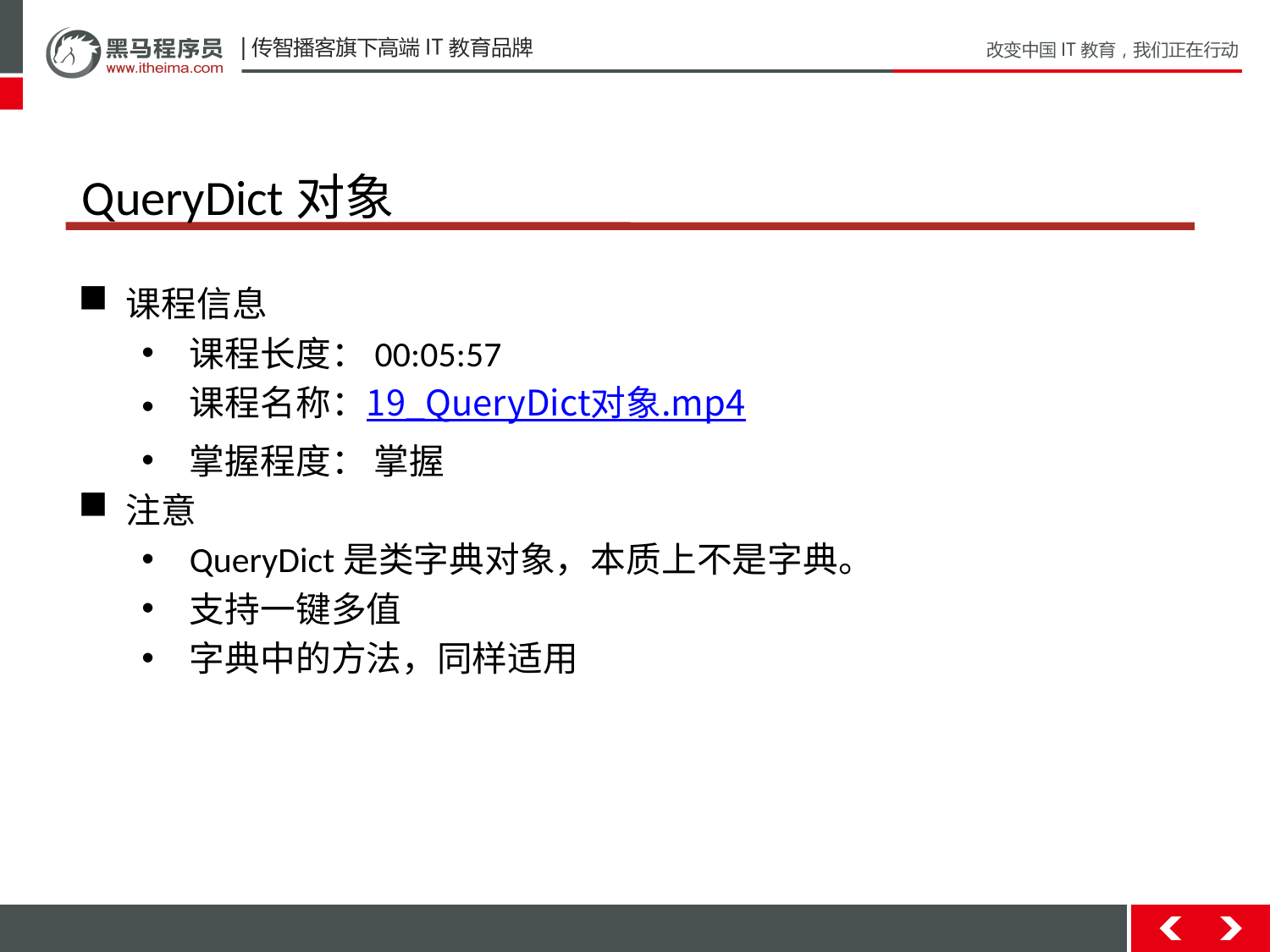

# QueryDict对象

课程信息
课程长度：00:05:57
课程名称：19_QueryDict对象.mp4
掌握程度： 掌握
注意
QueryDict是类字典对象，本质上不是字典。
支持一键多值
字典中的方法，同样适用